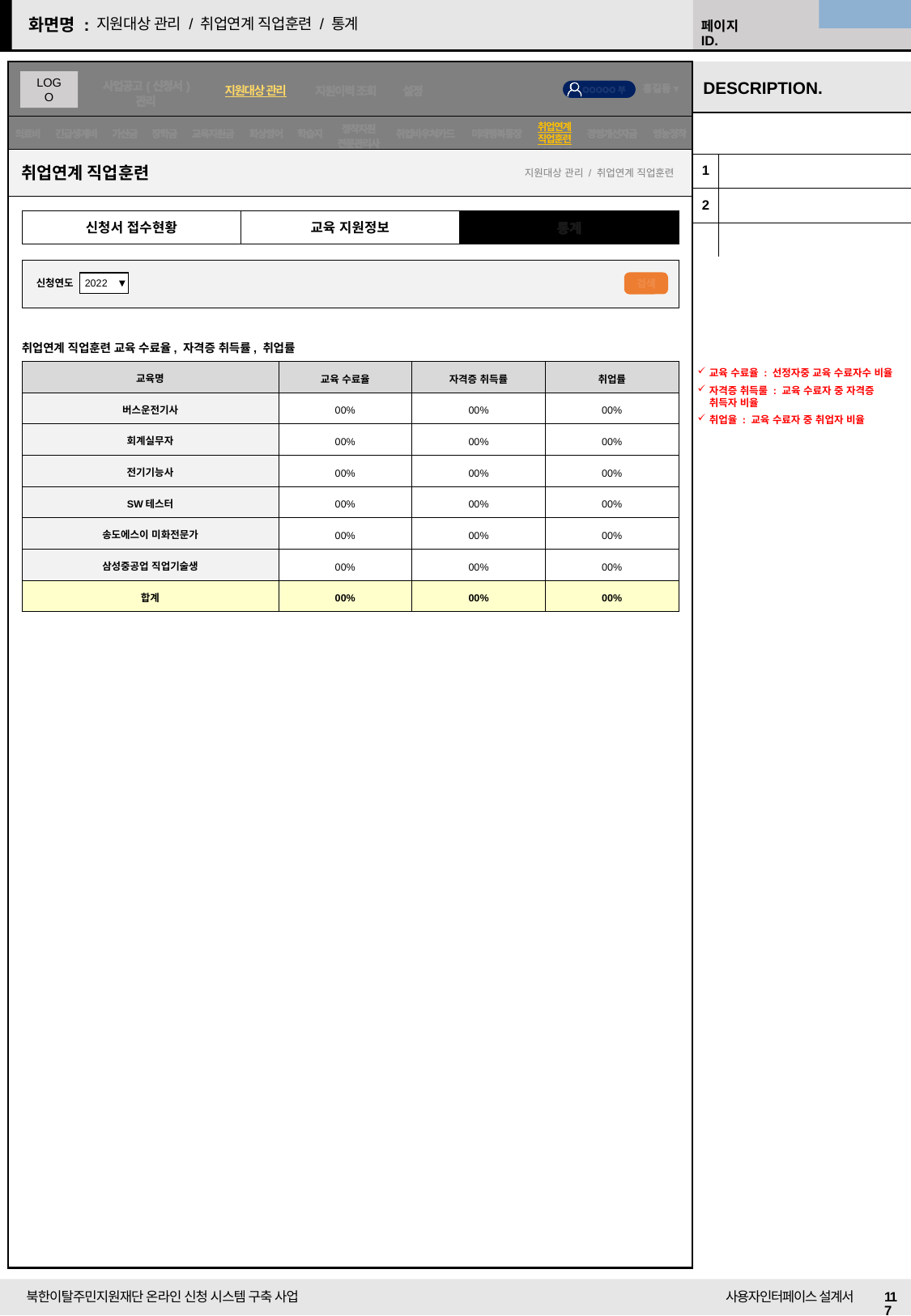

22/09/14 수정
지원대상 관리 / 취업연계 직업훈련 / 통계

취업연계
직업훈련
|  |  |
| --- | --- |
| 1 |  |
| 2 |  |
|  |  |
취업연계 직업훈련
지원대상 관리 / 취업연계 직업훈련
신청서 접수현황
교육 지원정보
통계

검색
신청연도
2022

취업연계 직업훈련 교육 수료율, 자격증 취득률, 취업률
| 교육명 | 교육 수료율 | 자격증 취득률 | 취업률 |
| --- | --- | --- | --- |
| 버스운전기사 | 00% | 00% | 00% |
| 회계실무자 | 00% | 00% | 00% |
| 전기기능사 | 00% | 00% | 00% |
| SW테스터 | 00% | 00% | 00% |
| 송도에스이 미화전문가 | 00% | 00% | 00% |
| 삼성중공업 직업기술생 | 00% | 00% | 00% |
| 합계 | 00% | 00% | 00% |
교육 수료율 : 선정자중 교육 수료자수 비율
자격증 취득룰 : 교육 수료자 중 자격증 취득자 비율
취업율 : 교육 수료자 중 취업자 비율
117